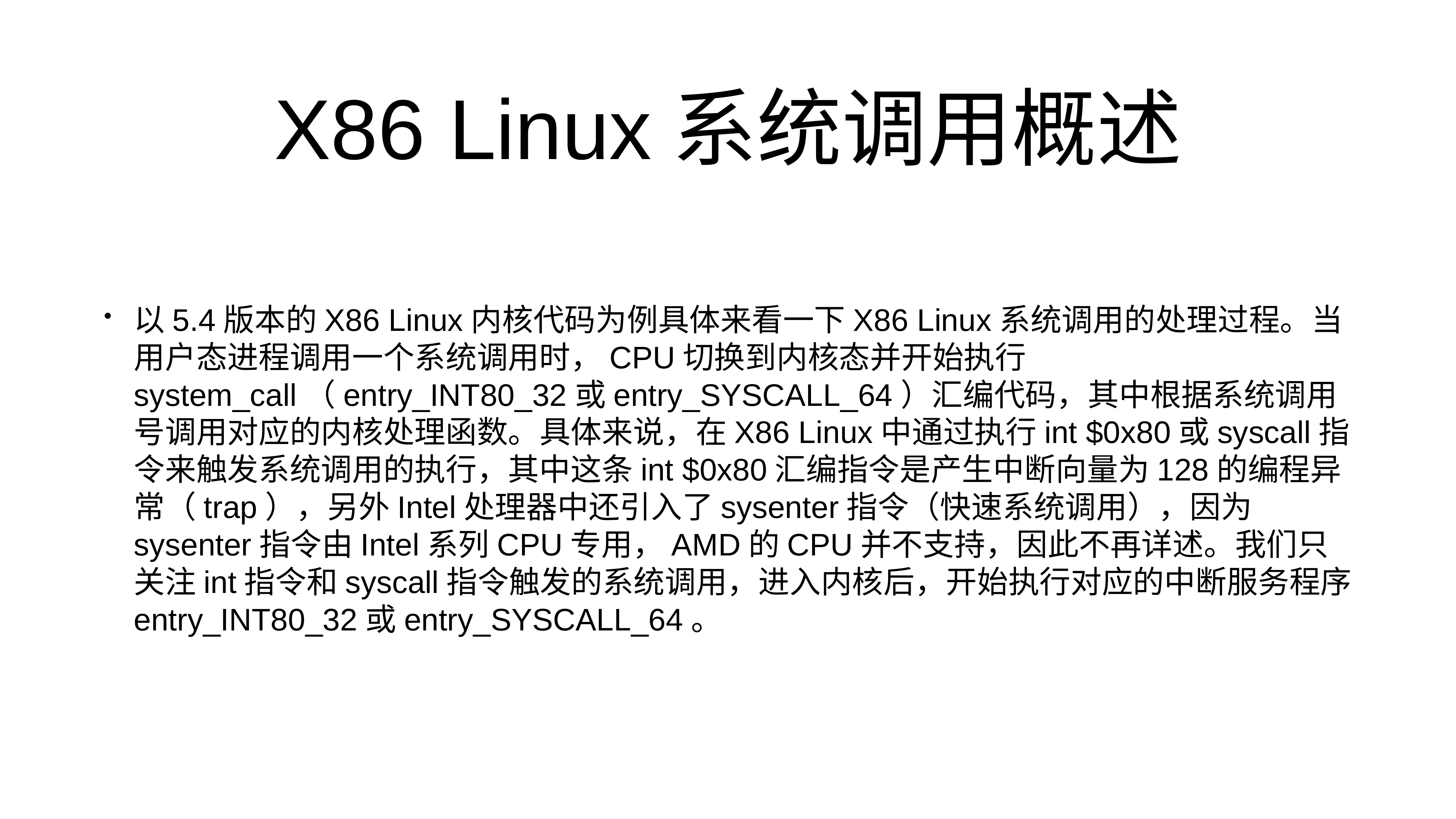

# X86 Linux系统调用概述
以5.4版本的X86 Linux内核代码为例具体来看一下X86 Linux系统调用的处理过程。当用户态进程调用一个系统调用时，CPU切换到内核态并开始执行system_call（entry_INT80_32或entry_SYSCALL_64）汇编代码，其中根据系统调用号调用对应的内核处理函数。具体来说，在X86 Linux中通过执行int $0x80或syscall指令来触发系统调用的执行，其中这条int $0x80汇编指令是产生中断向量为128的编程异常（trap），另外Intel处理器中还引入了sysenter指令（快速系统调用），因为sysenter指令由Intel系列CPU专用，AMD的CPU并不支持，因此不再详述。我们只关注int指令和syscall指令触发的系统调用，进入内核后，开始执行对应的中断服务程序entry_INT80_32或entry_SYSCALL_64。